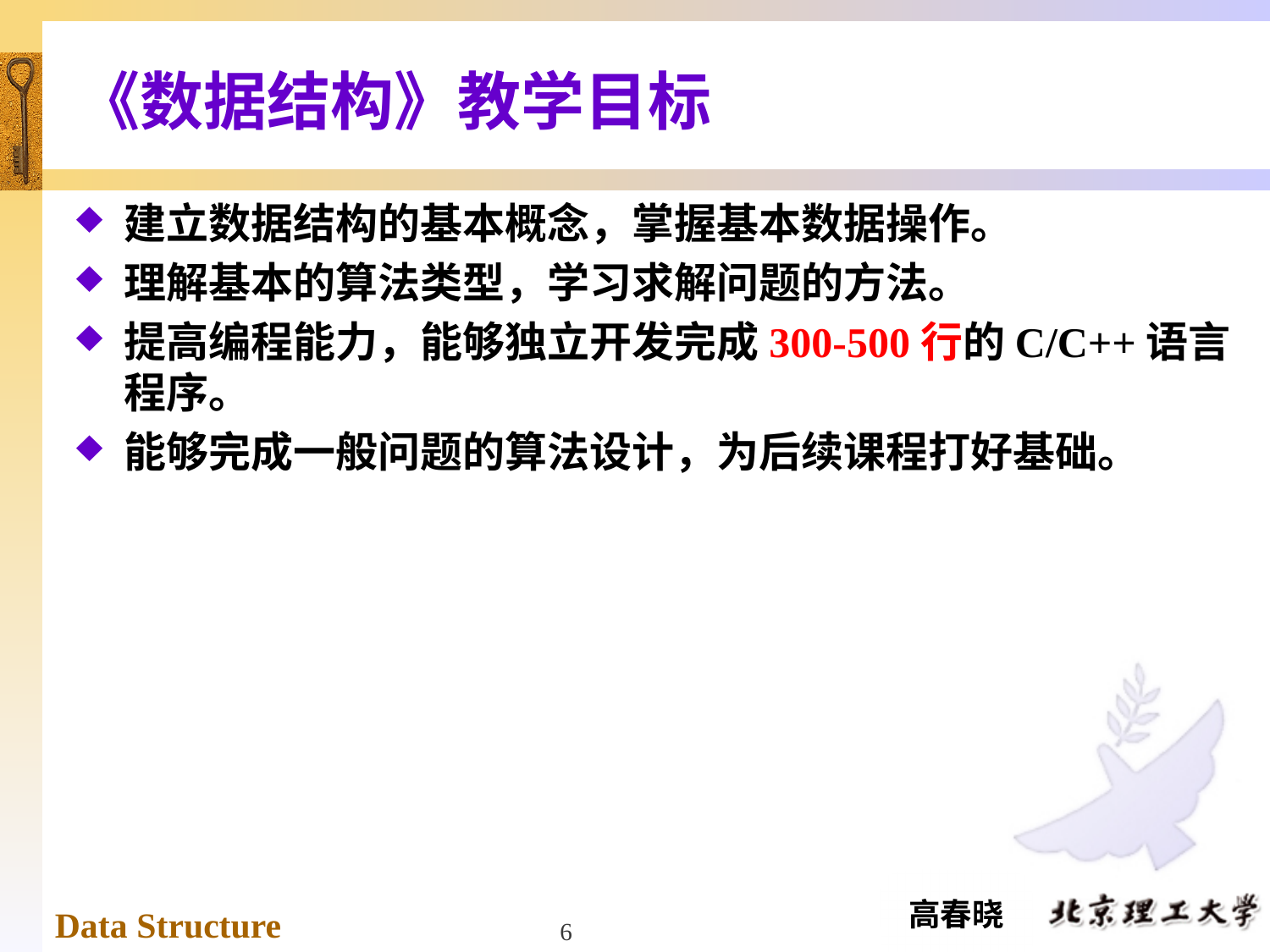

# 《数据结构》教学目标
建立数据结构的基本概念，掌握基本数据操作。
理解基本的算法类型，学习求解问题的方法。
提高编程能力，能够独立开发完成300-500行的C/C++语言程序。
能够完成一般问题的算法设计，为后续课程打好基础。

6